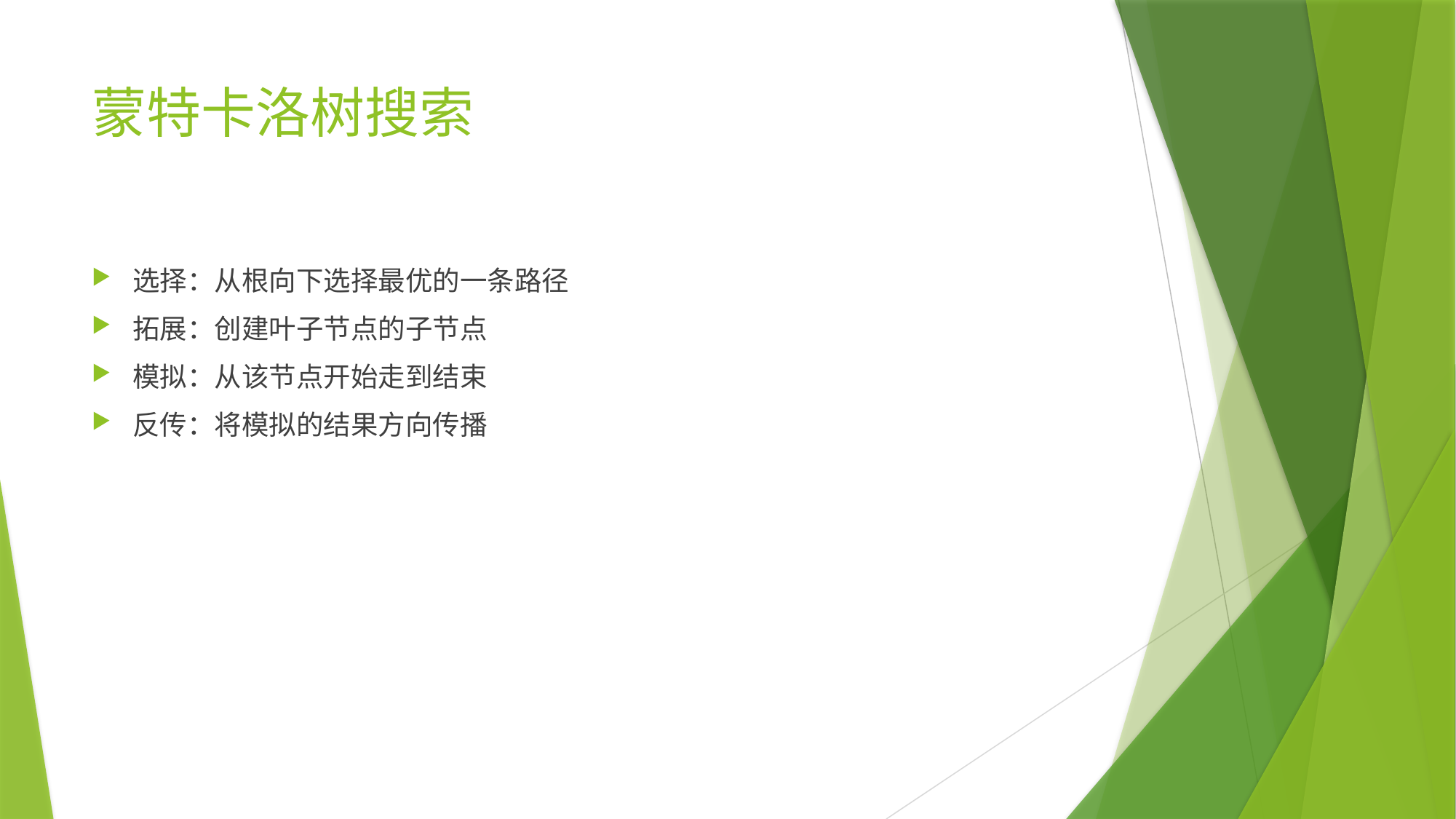

# 蒙特卡洛树搜索
选择：从根向下选择最优的一条路径
拓展：创建叶子节点的子节点
模拟：从该节点开始走到结束
反传：将模拟的结果方向传播